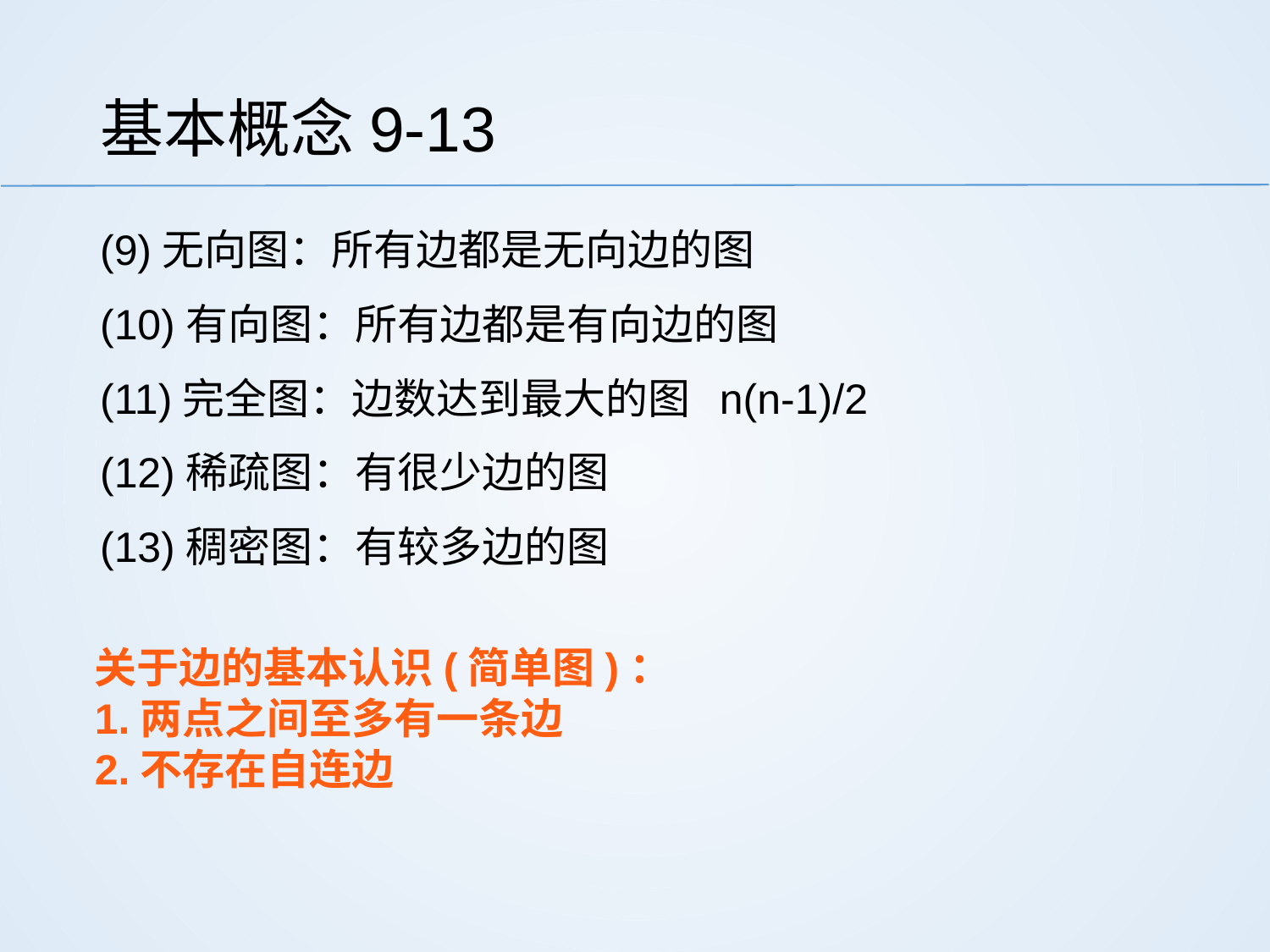

# 基本概念9-13
(9)无向图：所有边都是无向边的图
(10)有向图：所有边都是有向边的图
(11)完全图：边数达到最大的图  n(n-1)/2
(12)稀疏图：有很少边的图
(13)稠密图：有较多边的图
关于边的基本认识(简单图)：
1.两点之间至多有一条边
2.不存在自连边
10